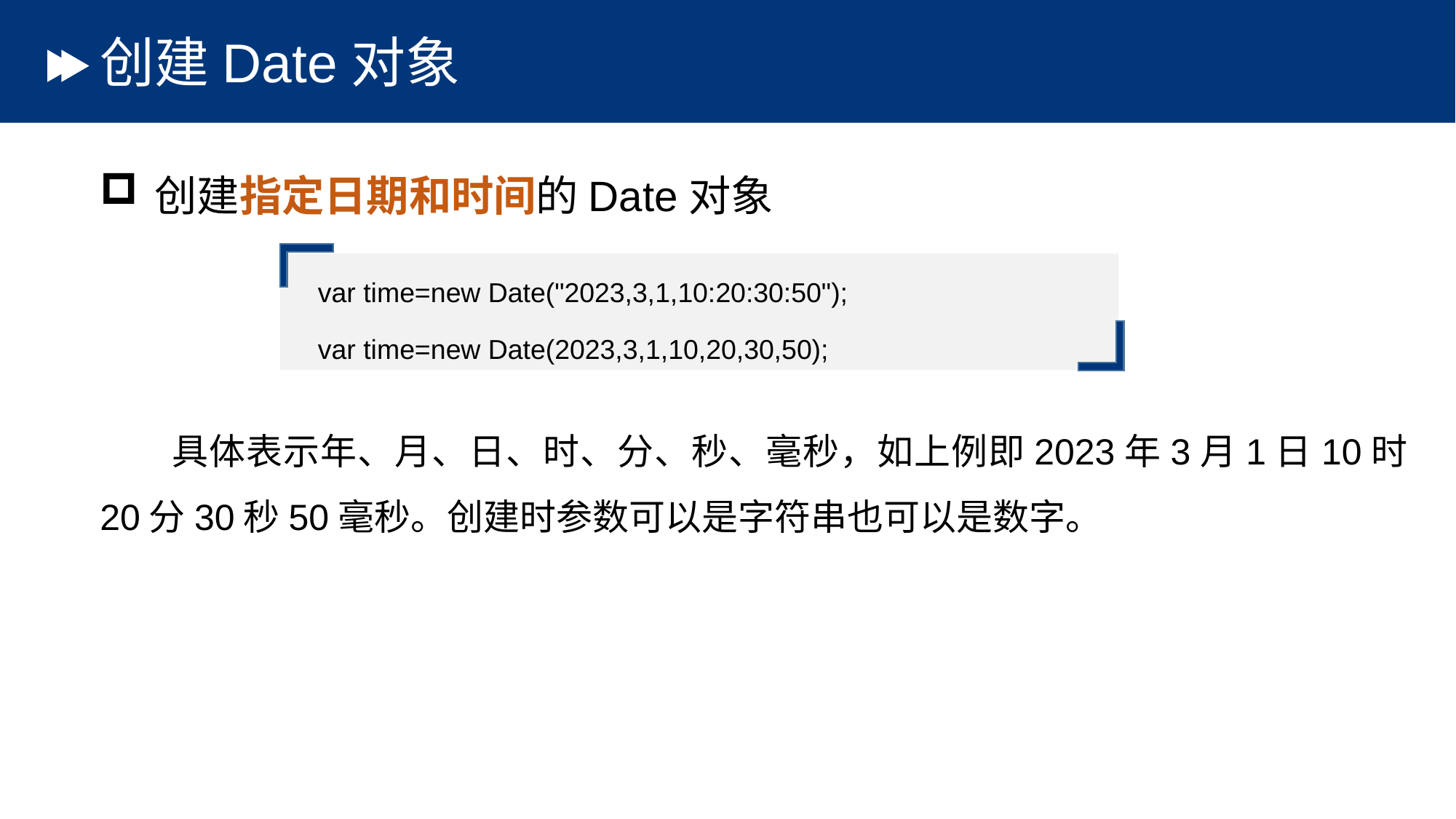

# 创建Date对象
创建指定日期和时间的Date对象

       具体表示年、月、日、时、分、秒、毫秒，如上例即2023年3月1日10时20分30秒50毫秒。创建时参数可以是字符串也可以是数字。

var time=new Date("2023,3,1,10:20:30:50");
var time=new Date(2023,3,1,10,20,30,50);